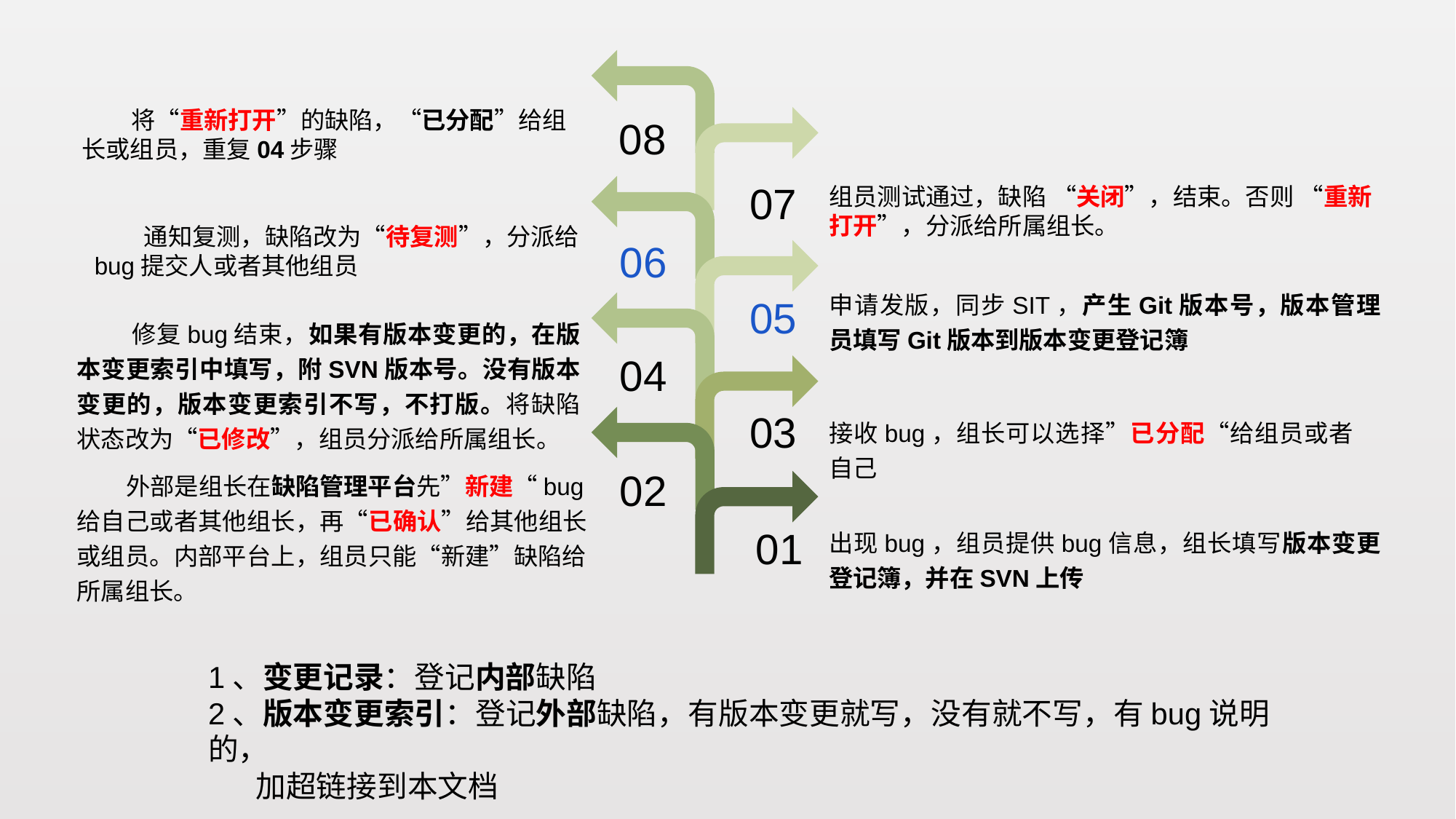

将“重新打开”的缺陷，“已分配”给组长或组员，重复04步骤
08

07

组员测试通过，缺陷 “关闭”，结束。否则 “重新打开”，分派给所属组长。
        通知复测，缺陷改为“待复测”，分派给bug提交人或者其他组员
06

申请发版，同步SIT，产生Git版本号，版本管理员填写Git版本到版本变更登记簿
05

        修复bug结束，如果有版本变更的，在版本变更索引中填写，附SVN版本号。没有版本变更的，版本变更索引不写，不打版。将缺陷状态改为“已修改”，组员分派给所属组长。
04

03
接收bug，组长可以选择”已分配“给组员或者自己

02
        外部是组长在缺陷管理平台先”新建“bug给自己或者其他组长，再“已确认”给其他组长或组员。内部平台上，组员只能“新建”缺陷给所属组长。

出现bug，组员提供bug信息，组长填写版本变更登记簿，并在SVN上传
01
1、变更记录：登记内部缺陷
2、版本变更索引：登记外部缺陷，有版本变更就写，没有就不写，有bug说明的，
      加超链接到本文档